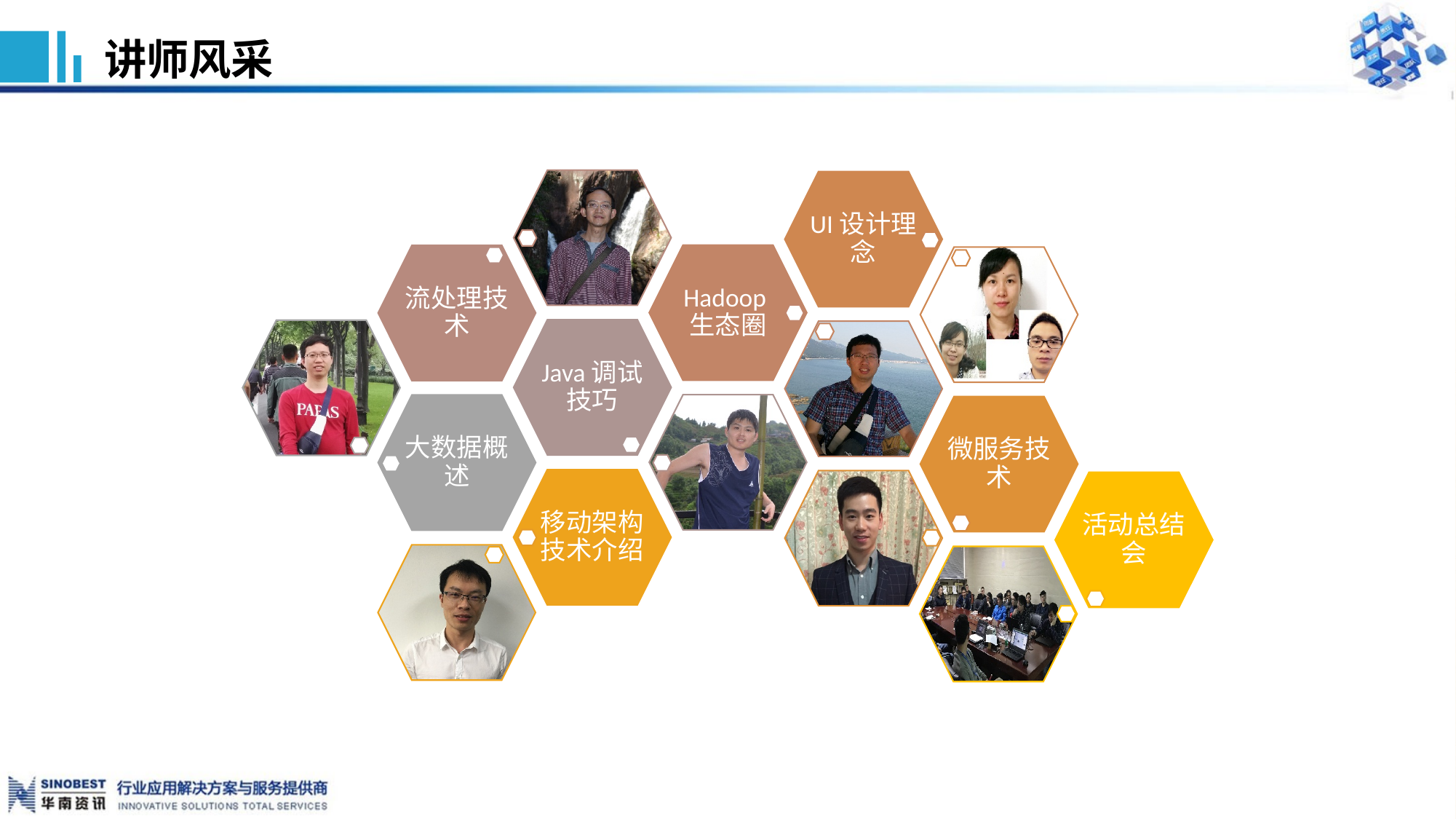

# 讲师风采

大数据概述
Java调试技巧
流处理技术
Hadoop生态圈
UI设计理念
微服务技术
移动架构技术介绍
活动总结会